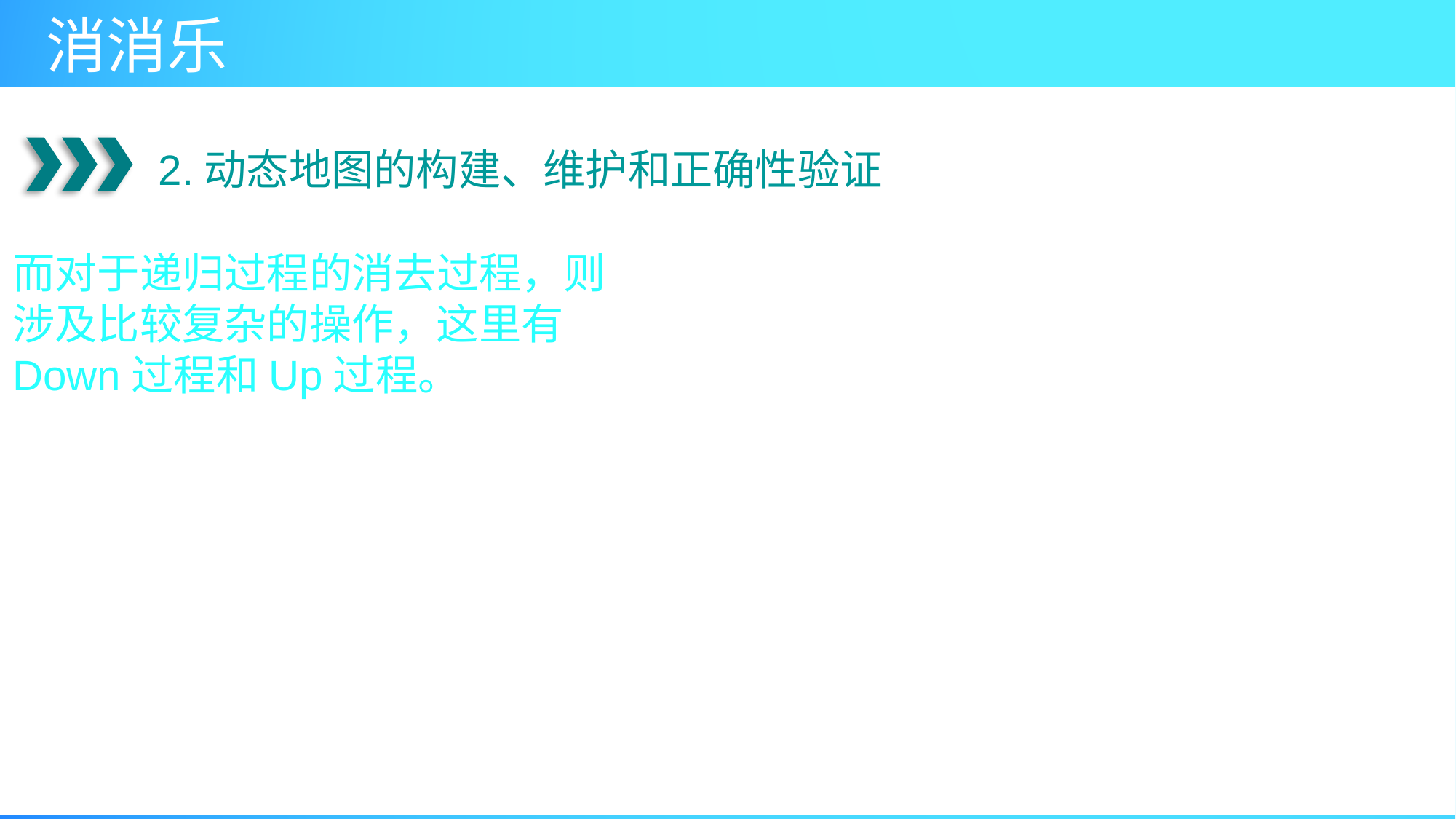

2.动态地图的构建、维护和正确性验证
而对于递归过程的消去过程，则涉及比较复杂的操作，这里有Down过程和Up过程。